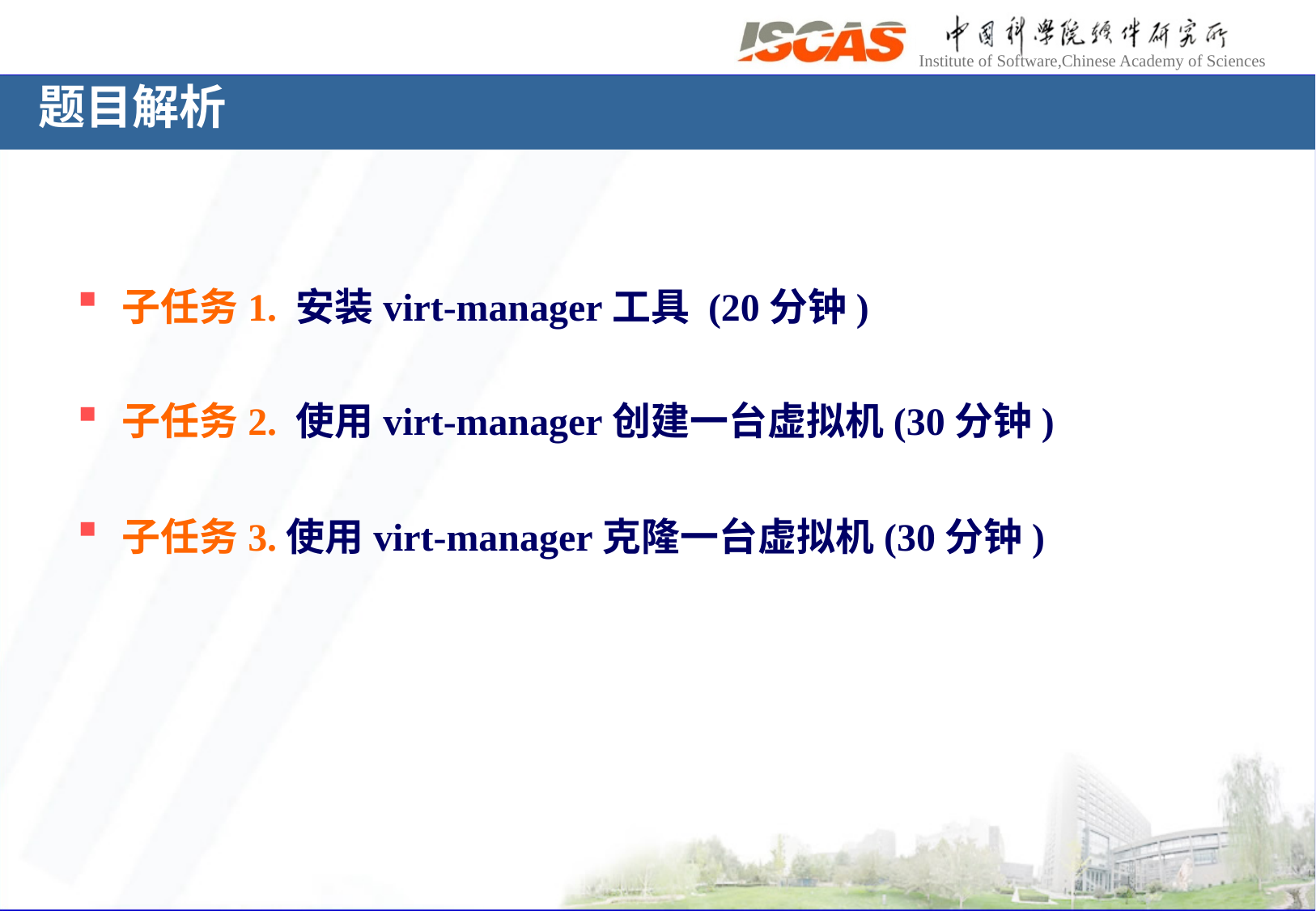

题目解析

子任务1. 安装virt-manager工具 (20分钟)

子任务2. 使用virt-manager创建一台虚拟机(30分钟)

子任务3.使用virt-manager克隆一台虚拟机(30分钟)